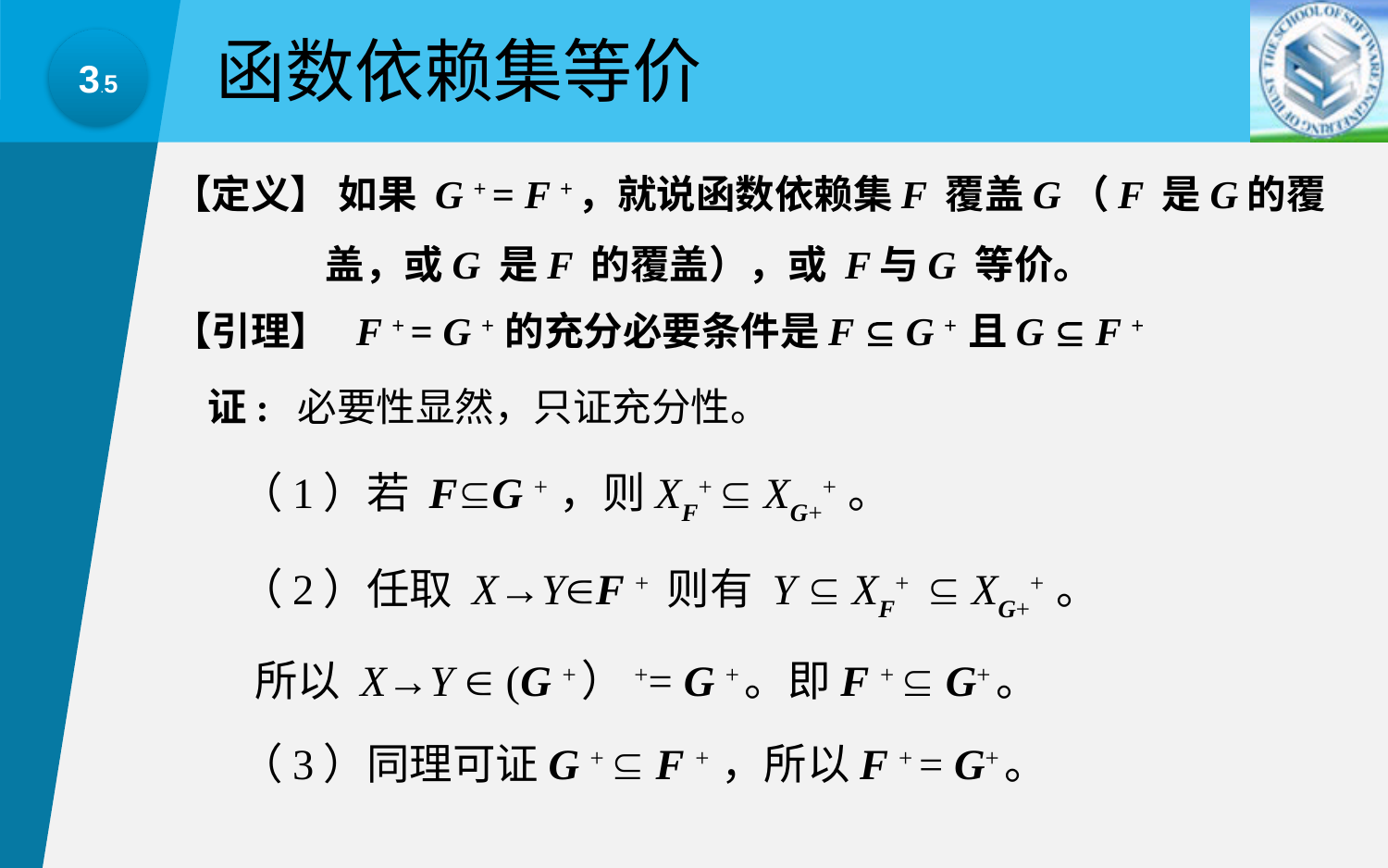

函数依赖集等价
3.5
【定义】 如果 G + = F +，就说函数依赖集F 覆盖G（F 是G的覆
                盖，或G 是F 的覆盖），或 F与G 等价。
【引理】  F + = G + 的充分必要条件是F ⊆ G + 且G ⊆ F +
   证:  必要性显然，只证充分性。
      （1）若 F⊆G + ，则XF+ ⊆ XG++ 。
      （2）任取 X→Y∈F +  则有 Y ⊆ XF+  ⊆ XG++ 。
		     所以 X→Y ∈ (G +）+= G +。即F + ⊆ G+。
      （3）同理可证G + ⊆ F + ，所以F + = G+。